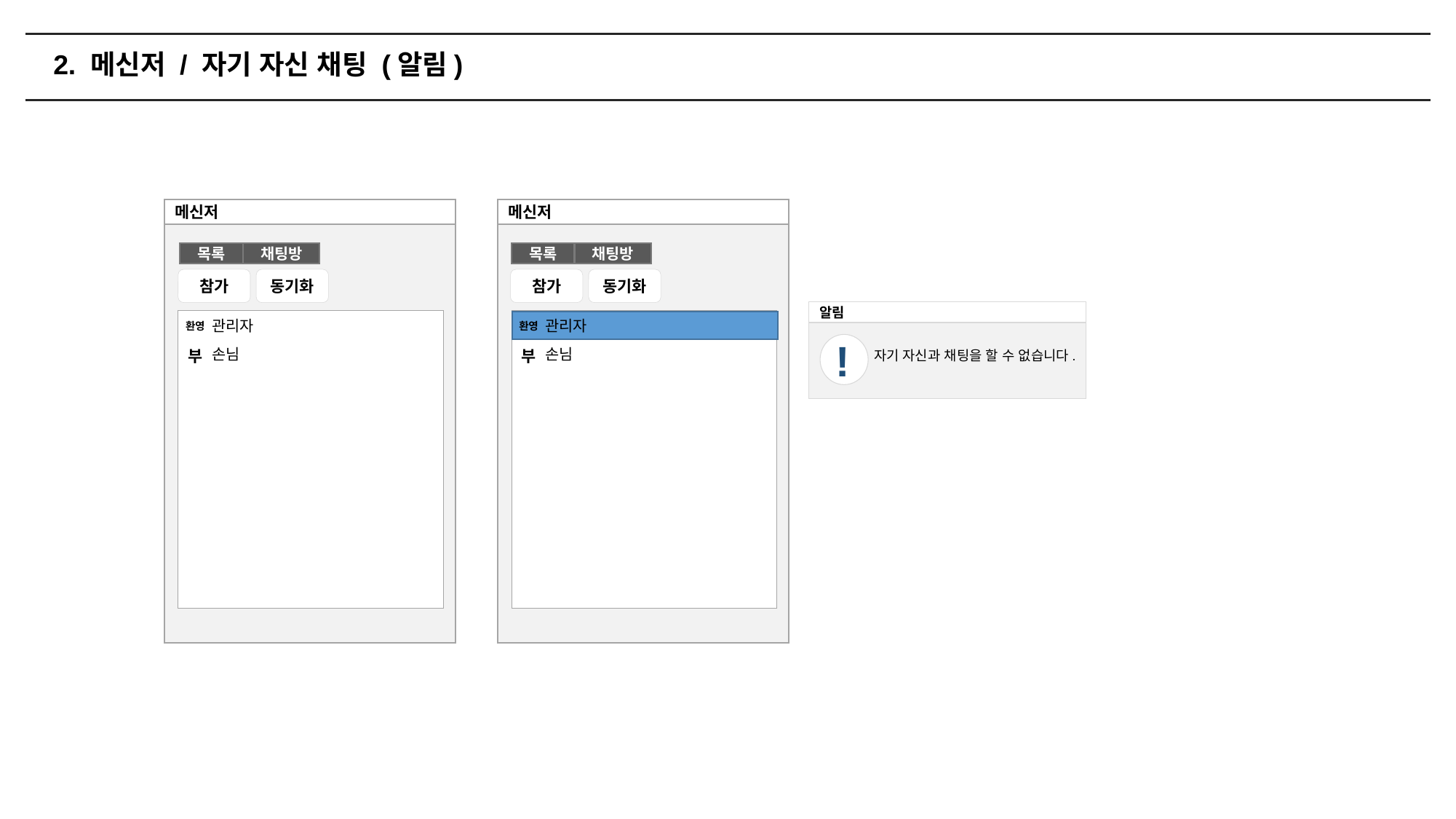

# 2. 메신저 / 자기 자신 채팅 (알림)

메신저

메신저
목록
채팅방
목록
채팅방
참가
동기화
참가
동기화

알림

관리자
관리자

환영
환영
!

손님
손님
부
부
자기 자신과 채팅을 할 수 없습니다.